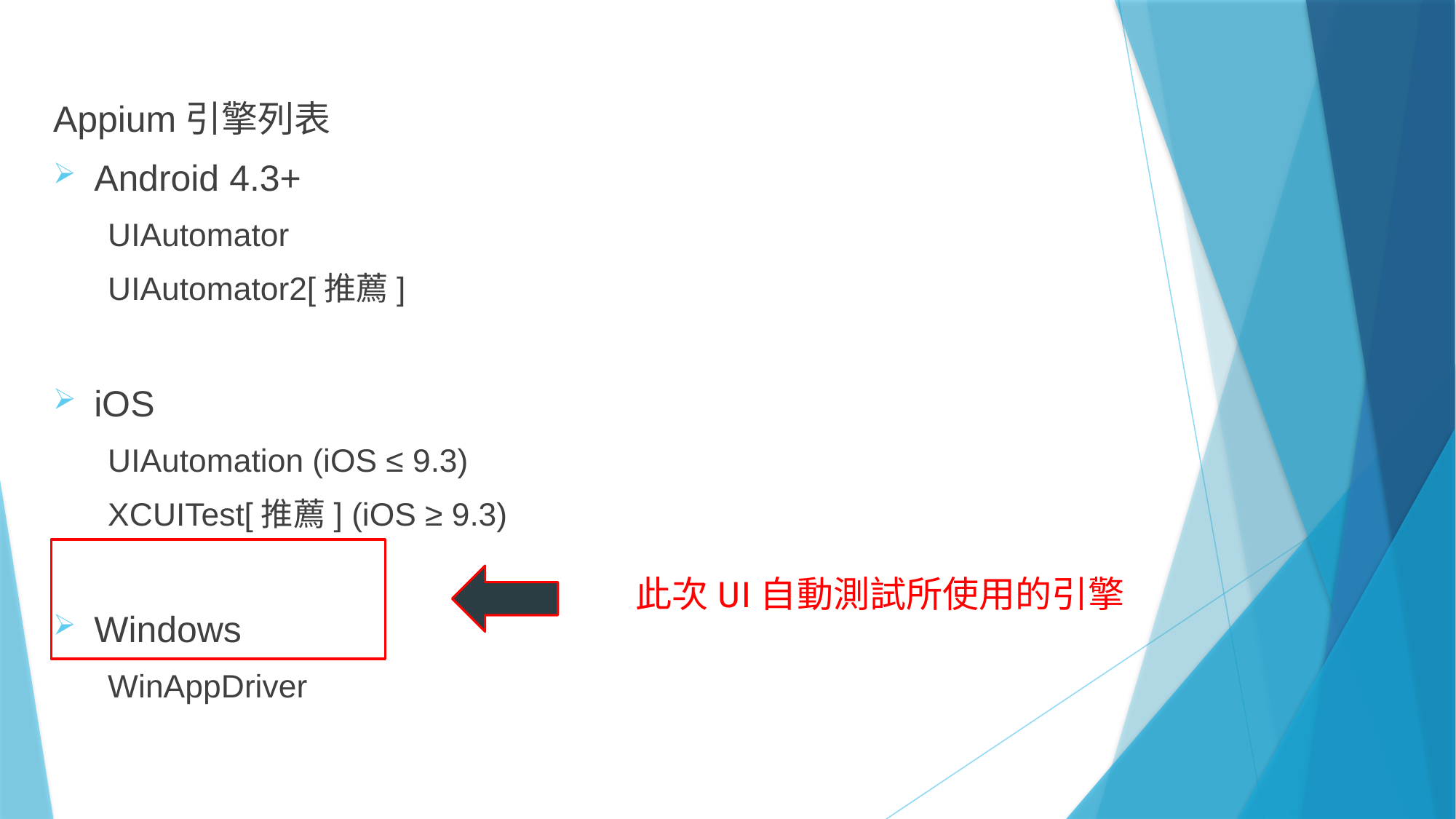

#
Appium引擎列表
Android 4.3+
UIAutomator
UIAutomator2[推薦]

iOS
UIAutomation (iOS ≤ 9.3)
XCUITest[推薦] (iOS ≥ 9.3)

Windows
WinAppDriver

此次UI自動測試所使用的引擎